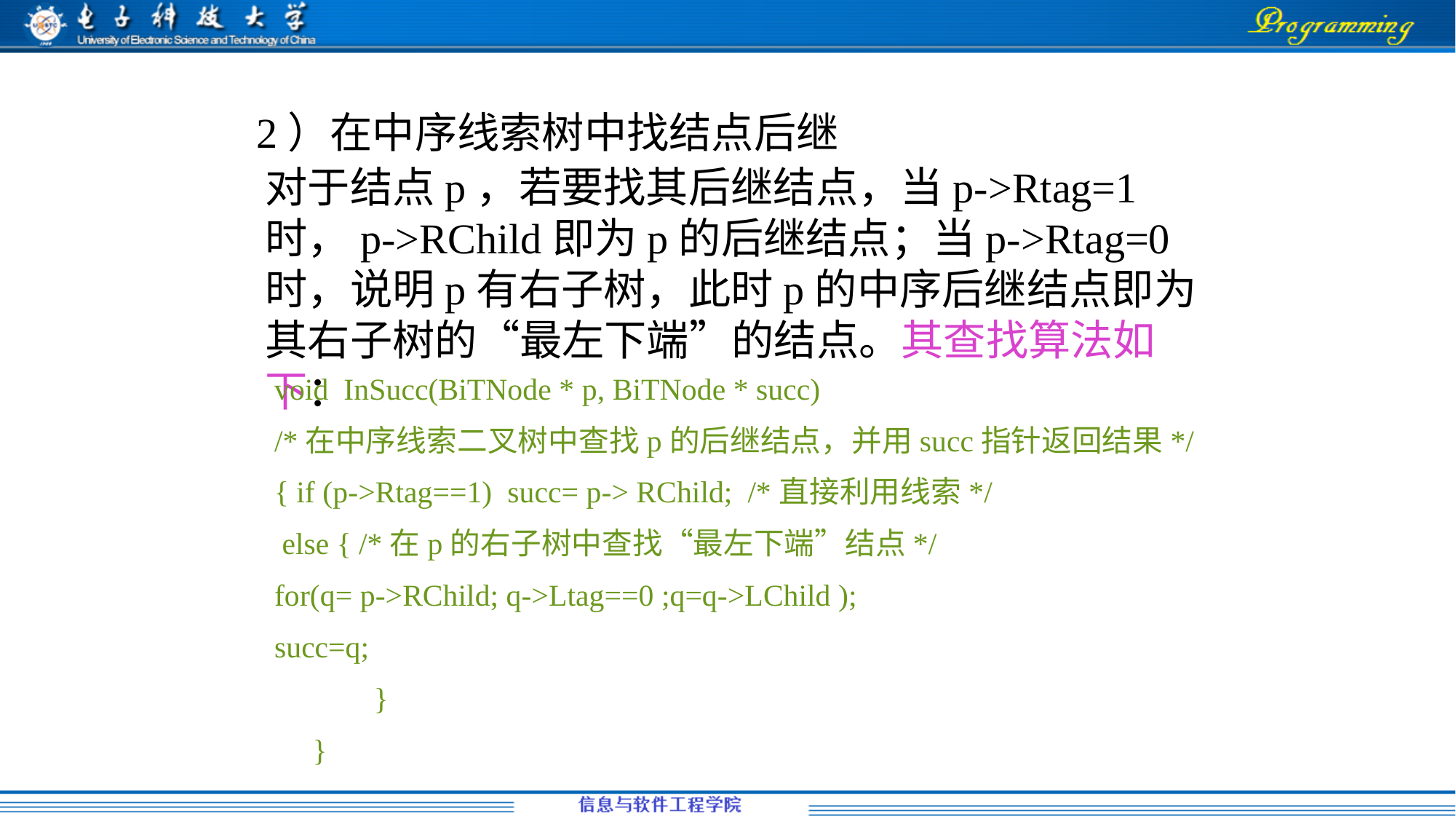

2）在中序线索树中找结点后继
对于结点p，若要找其后继结点，当p->Rtag=1时，p->RChild即为p的后继结点；当p->Rtag=0时，说明p有右子树，此时p的中序后继结点即为其右子树的“最左下端”的结点。其查找算法如下：
void  InSucc(BiTNode * p, BiTNode * succ)
/*在中序线索二叉树中查找p的后继结点，并用succ指针返回结果*/
{ if (p->Rtag==1)  succ= p-> RChild;  /*直接利用线索*/
 else { /*在p的右子树中查找“最左下端”结点*/
for(q= p->RChild; q->Ltag==0 ;q=q->LChild );
succ=q;
             }
     }